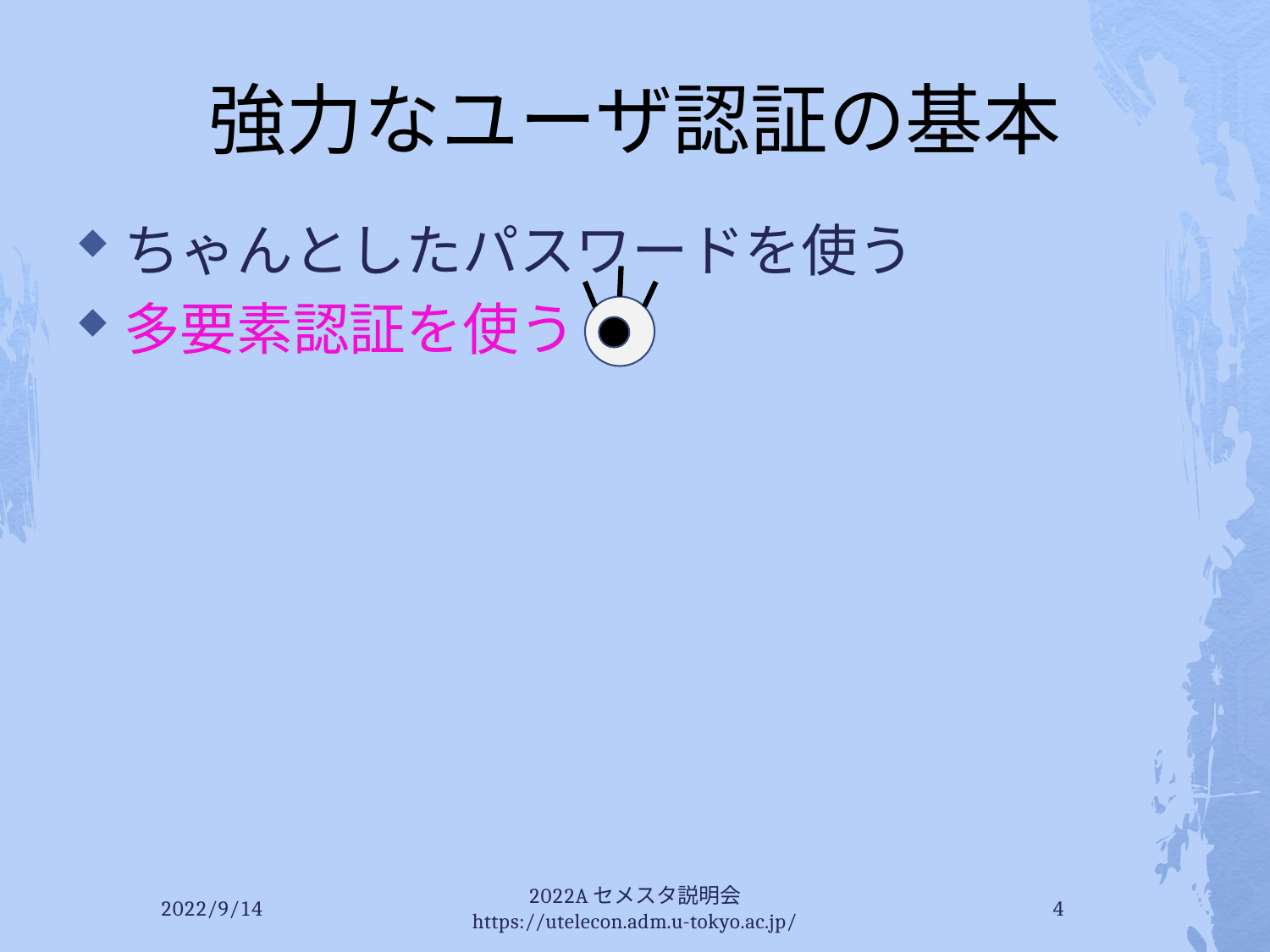

# 強力なユーザ認証の基本
ちゃんとしたパスワードを使う
多要素認証を使う

2022/9/14
2022Aセメスタ説明会 https://utelecon.adm.u-tokyo.ac.jp/
4